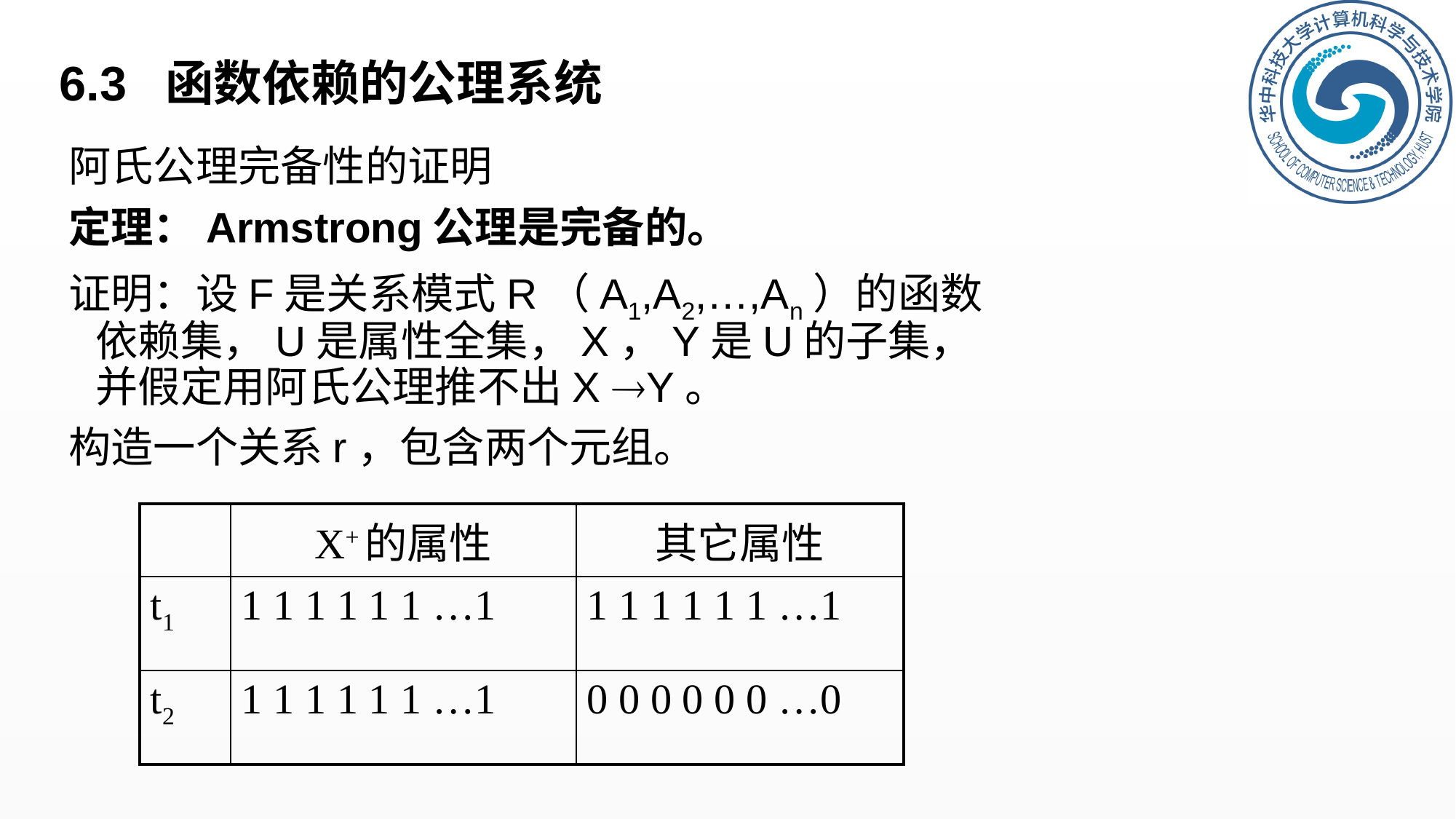

# 6.3  函数依赖的公理系统
阿氏公理完备性的证明
定理：Armstrong公理是完备的。
证明：设F是关系模式R（A1,A2,…,An）的函数依赖集，U是属性全集，X，Y是U的子集，并假定用阿氏公理推不出X →Y。
构造一个关系r，包含两个元组。

|  | X+的属性 | 其它属性 |
| --- | --- | --- |
| t1 | 1 1 1 1 1 1 …1 | 1 1 1 1 1 1 …1 |
| t2 | 1 1 1 1 1 1 …1 | 0 0 0 0 0 0 …0 |